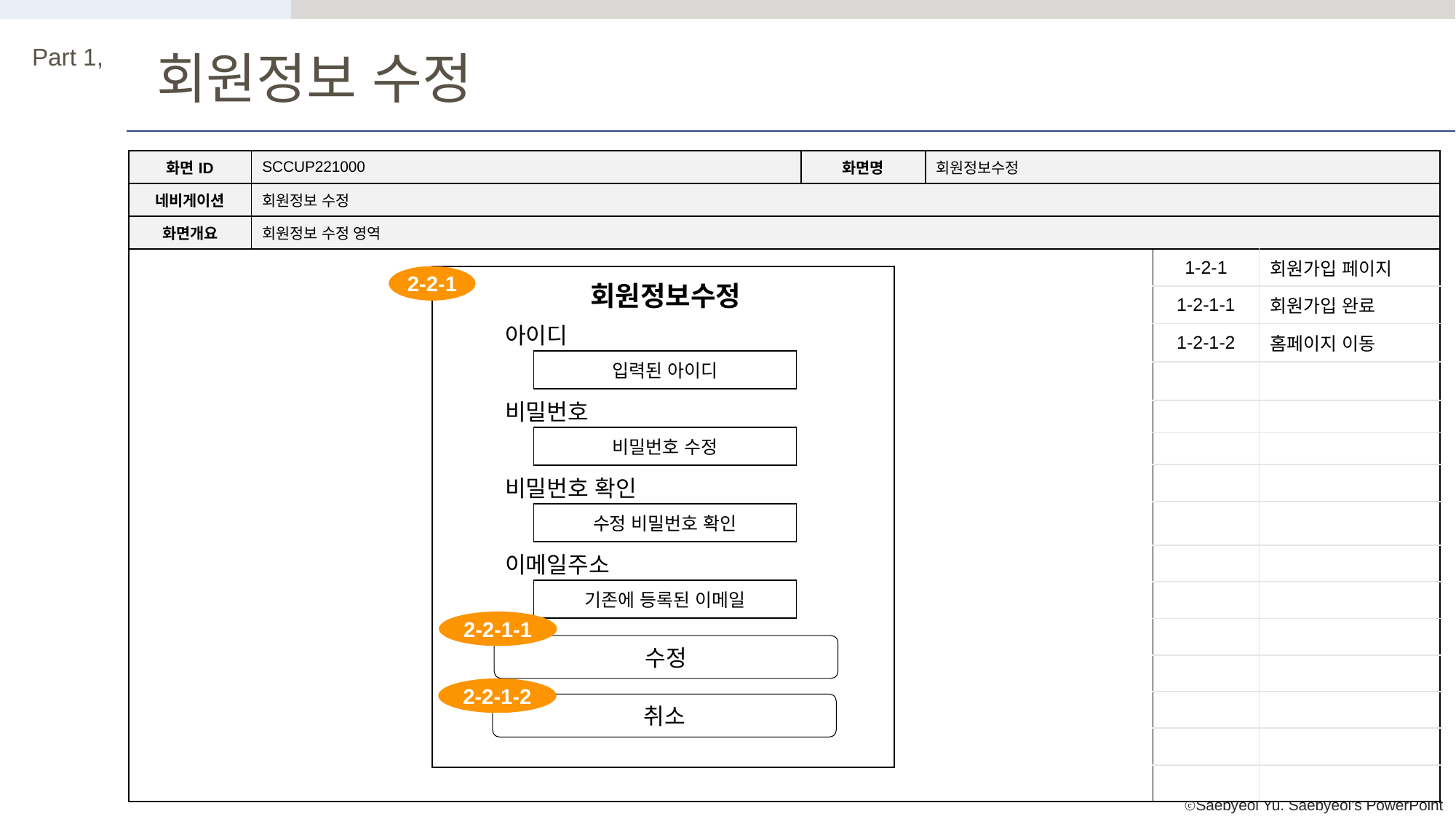

Part 1,
회원정보 수정
| 화면ID | SCCUP221000 | 화면명 | 회원정보수정 |  |  |
| --- | --- | --- | --- | --- | --- |
| 네비게이션 | 회원정보 수정 |  |  |  |  |
| 화면개요 | 회원정보 수정 영역 |  |  |  |  |
|  |  |  |  | 1-2-1 | 회원가입 페이지 |
|  |  |  |  | 1-2-1-1 | 회원가입 완료 |
|  |  |  |  | 1-2-1-2 | 홈페이지 이동 |
|  |  |  |  |  |  |
|  |  |  |  |  |  |
|  |  |  |  |  |  |
|  |  |  |  |  |  |
|  |  |  |  |  |  |
|  |  |  |  |  |  |
|  |  |  |  |  |  |
|  |  |  |  |  |  |
|  |  |  |  |  |  |
|  |  |  |  |  |  |
|  |  |  |  |  |  |
|  |  |  |  |  |  |

2-2-1

| 회원정보수정 |  |  |
| --- | --- | --- |
| 아이디 |  |  |
|  | 입력된 아이디 |  |
| 비밀번호 |  |  |
|  | 비밀번호 수정 |  |
| 비밀번호 확인 |  |  |
|  | 수정 비밀번호 확인 |  |
| 이메일주소 |  |  |
|  | 기존에 등록된 이메일 |  |
|  |  |  |
2-2-1-1
수정
2-2-1-2
취소